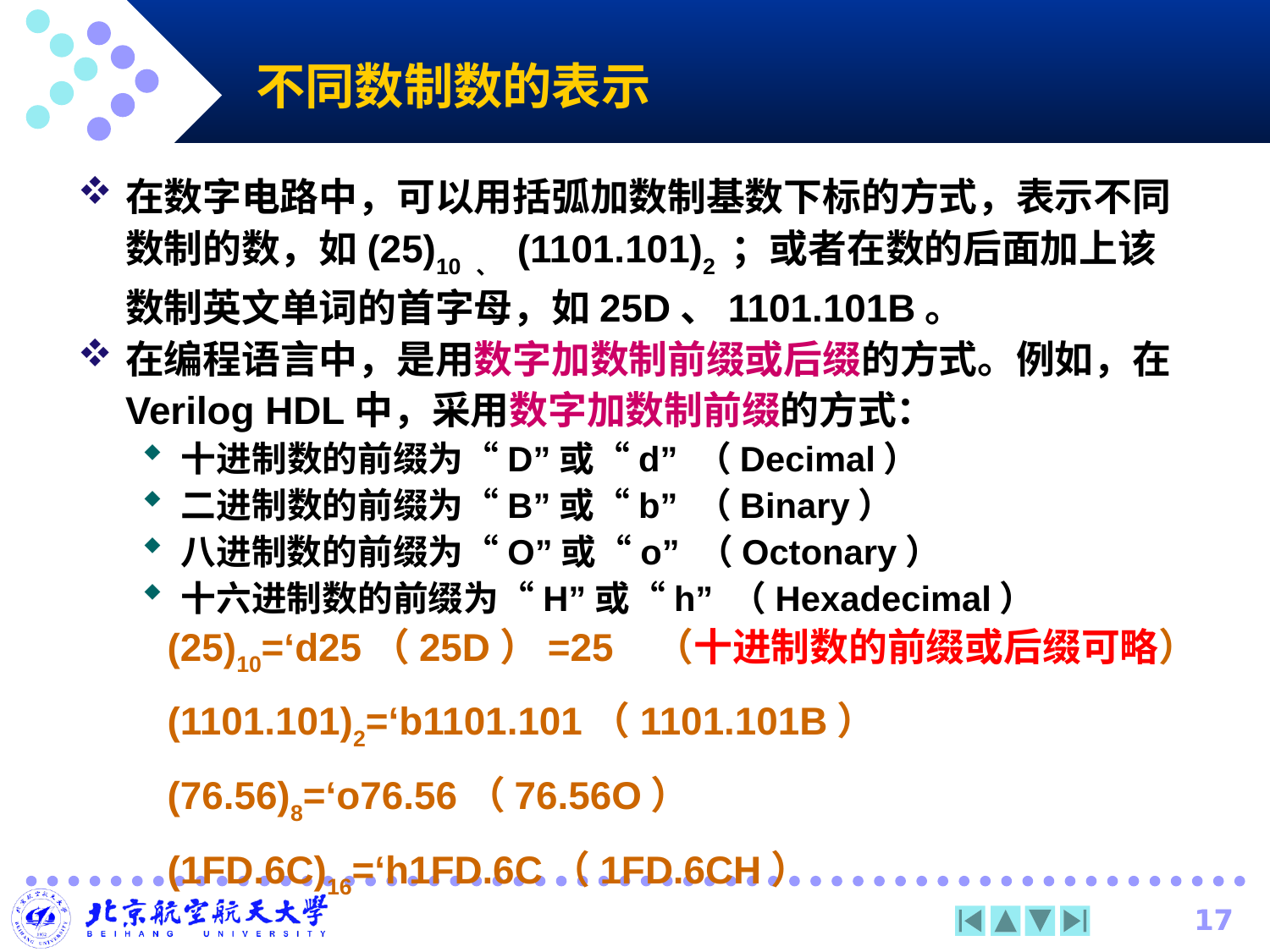

不同数制数的表示
在数字电路中，可以用括弧加数制基数下标的方式，表示不同数制的数，如(25)10 、 (1101.101)2 ；或者在数的后面加上该数制英文单词的首字母，如25D、1101.101B。
在编程语言中，是用数字加数制前缀或后缀的方式。例如，在Verilog HDL中，采用数字加数制前缀的方式：
十进制数的前缀为“D”或“d” （Decimal）
二进制数的前缀为“B”或“b” （Binary）
八进制数的前缀为“O”或“o” （Octonary）
十六进制数的前缀为“H”或“h” （Hexadecimal）
(25)10=‘d25（25D）=25   （十进制数的前缀或后缀可略）
(1101.101)2=‘b1101.101（1101.101B）
(76.56)8=‘o76.56（76.56O）
(1FD.6C)16=‘h1FD.6C（1FD.6CH）
17
17